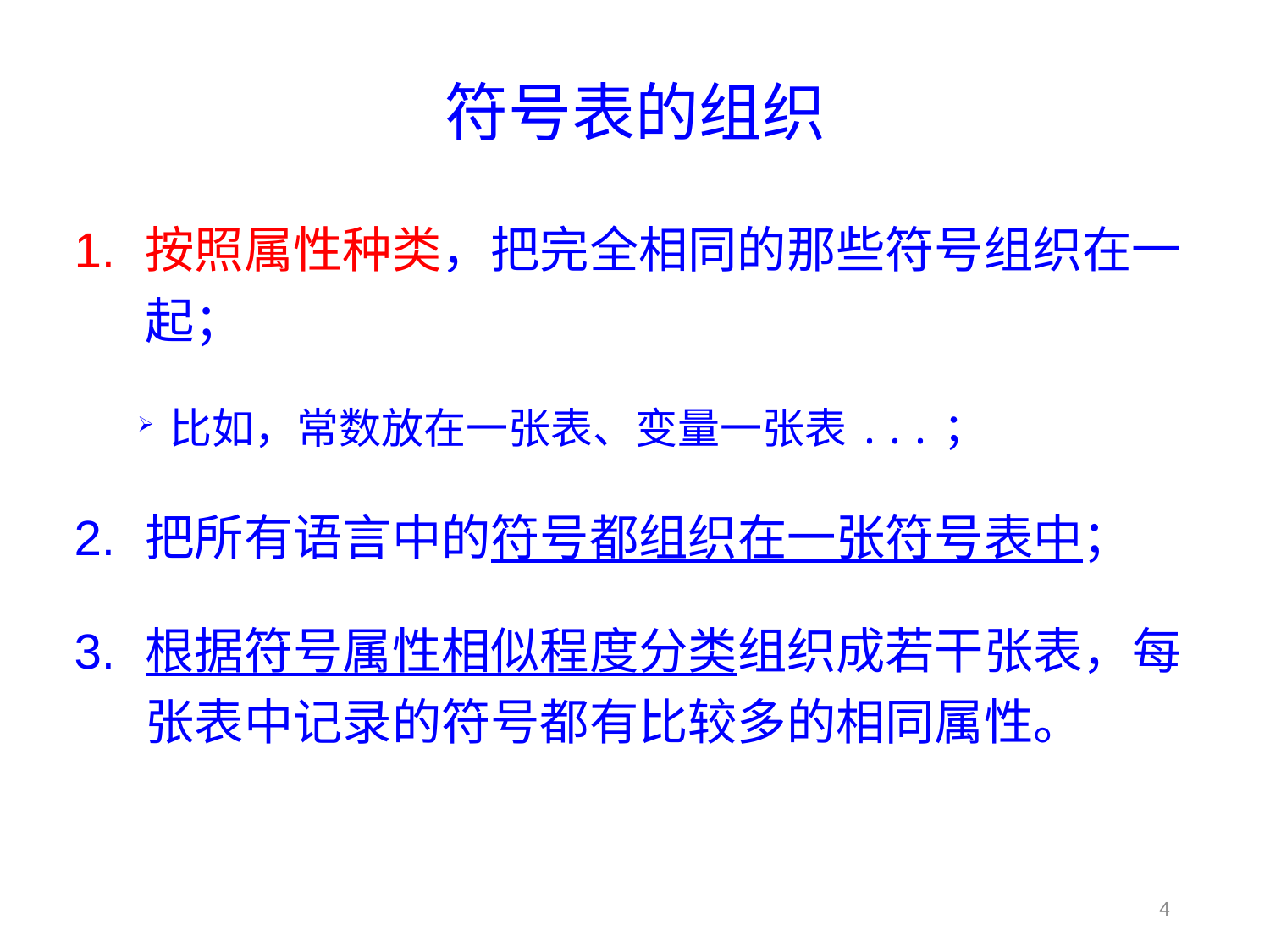

# 符号表的组织
按照属性种类，把完全相同的那些符号组织在一起；
比如，常数放在一张表、变量一张表...；
把所有语言中的符号都组织在一张符号表中；
根据符号属性相似程度分类组织成若干张表，每张表中记录的符号都有比较多的相同属性。
4